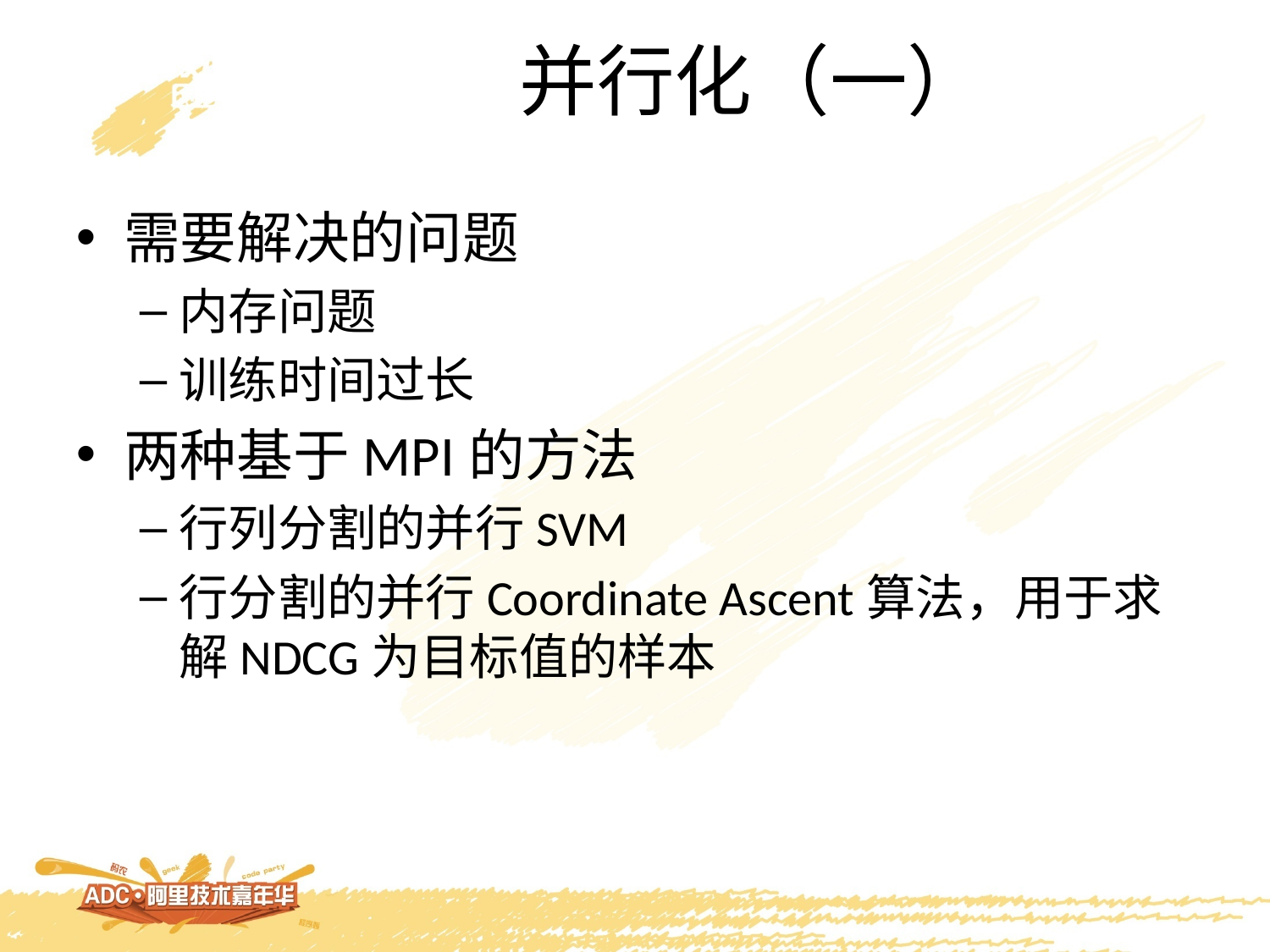

# 并行化（一）
需要解决的问题
内存问题
训练时间过长
两种基于MPI的方法
行列分割的并行SVM
行分割的并行Coordinate Ascent算法，用于求解NDCG为目标值的样本